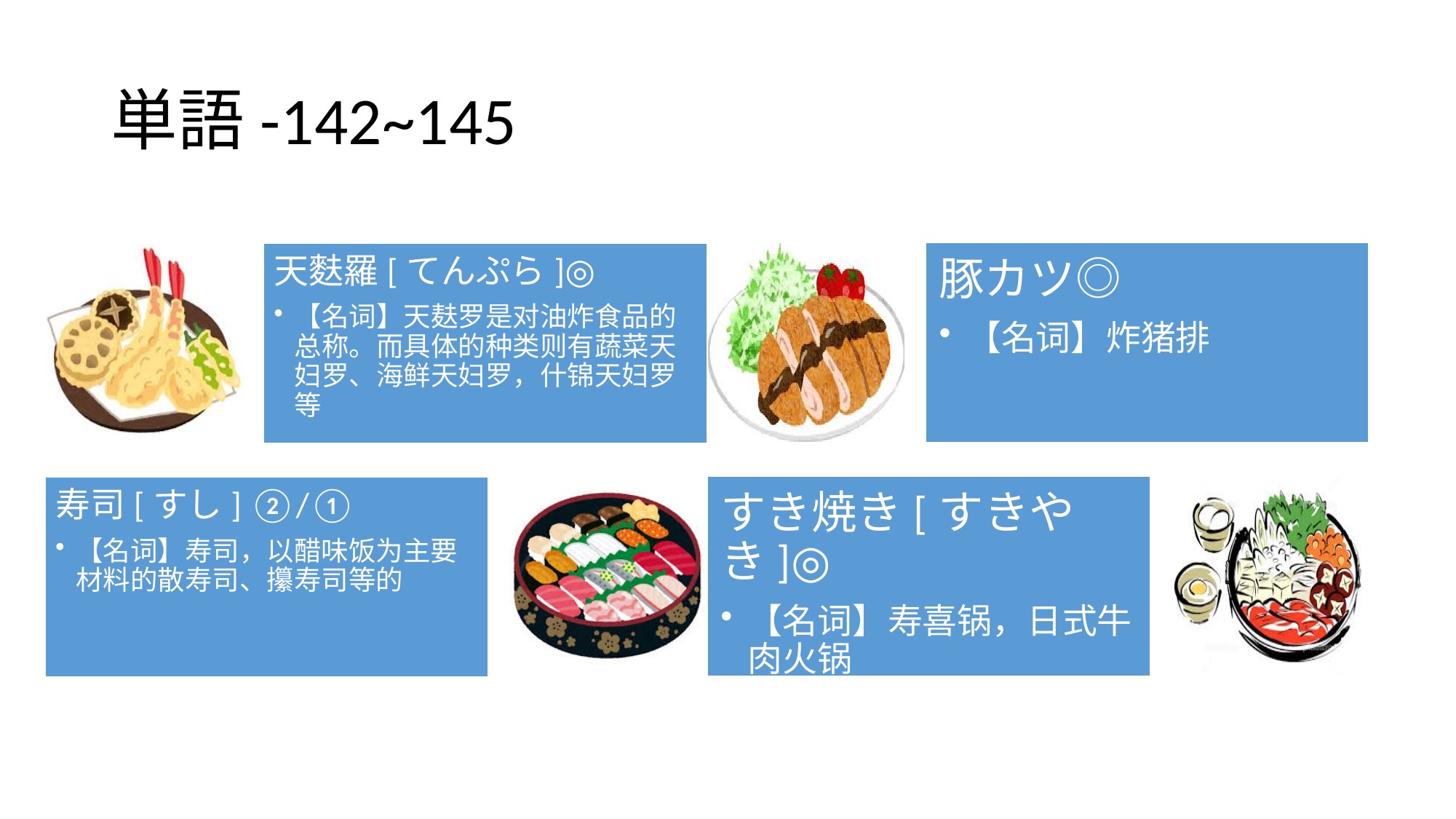

# 単語-142~145
豚カツ◎
【名词】炸猪排
すき焼き[すきやき]◎
【名词】寿喜锅，日式牛肉火锅
天麩羅[てんぷら]◎
【名词】天麸罗是对油炸食品的总称。而具体的种类则有蔬菜天妇罗、海鲜天妇罗，什锦天妇罗等
寿司[すし] ②/①
【名词】寿司，以醋味饭为主要材料的散寿司、攥寿司等的